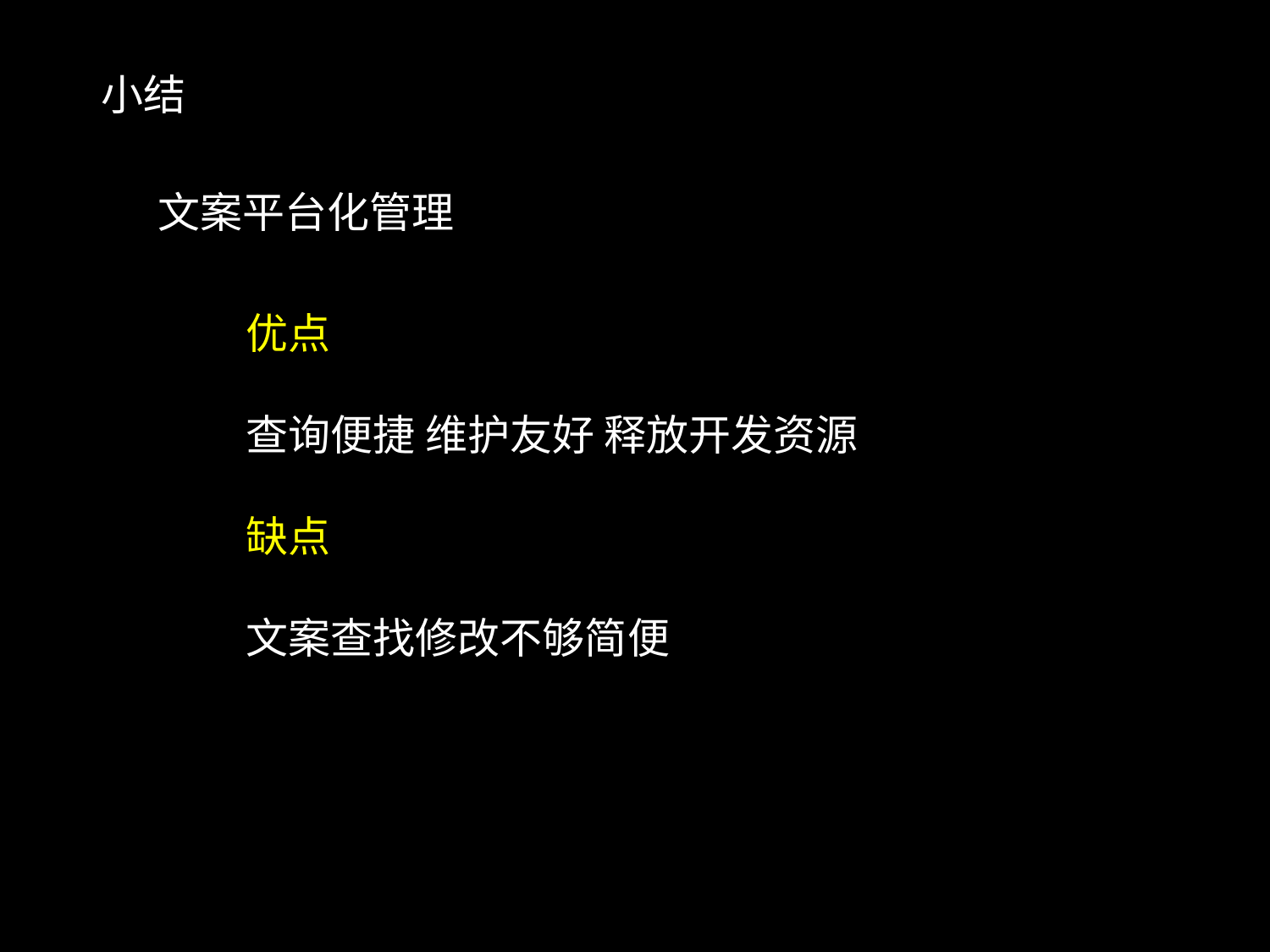

小结
文案平台化管理
优点

查询便捷 维护友好 释放开发资源

缺点

文案查找修改不够简便